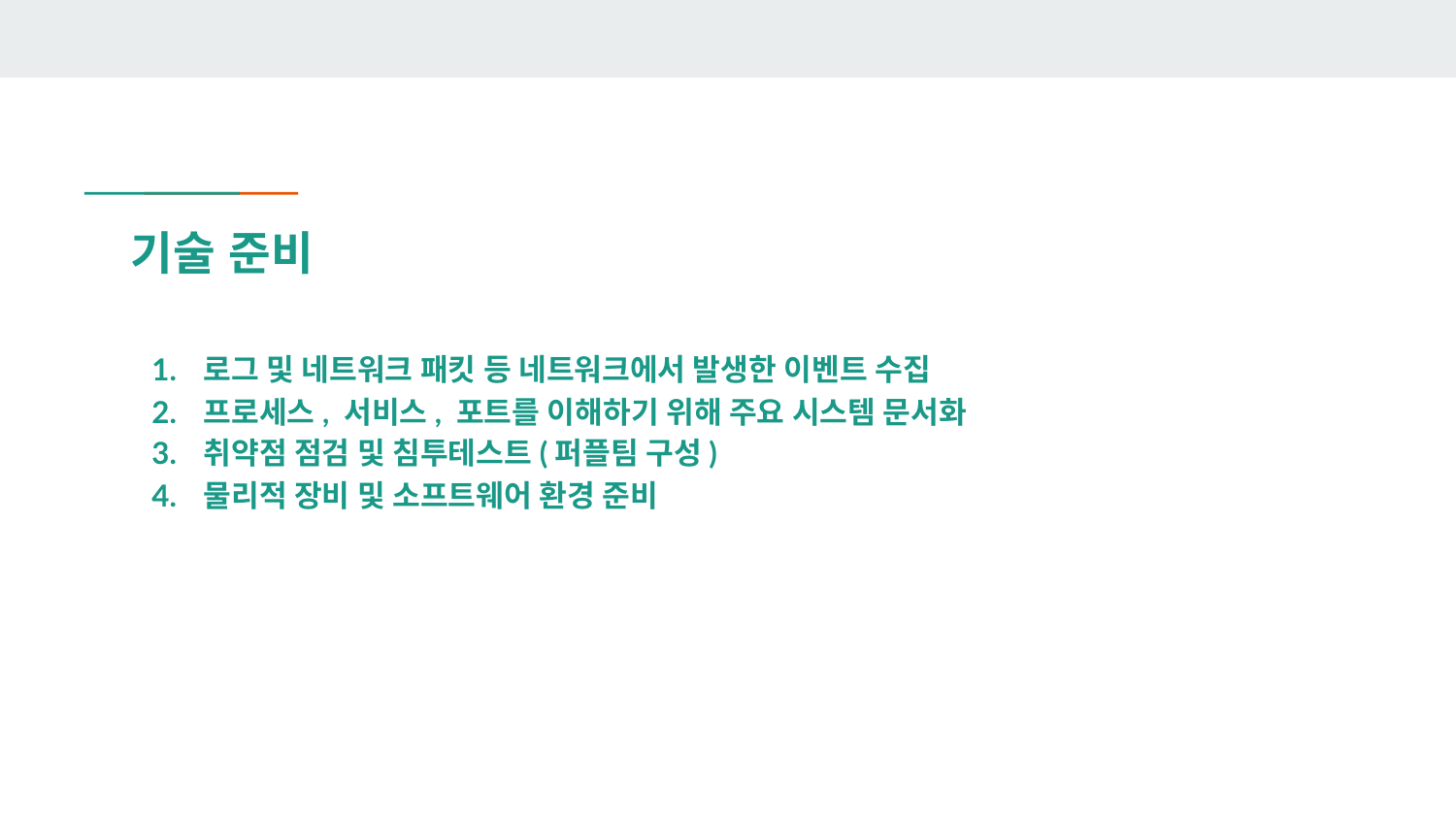

# 기술 준비
로그 및 네트워크 패킷 등 네트워크에서 발생한 이벤트 수집
프로세스, 서비스, 포트를 이해하기 위해 주요 시스템 문서화
취약점 점검 및 침투테스트(퍼플팀 구성)
물리적 장비 및 소프트웨어 환경 준비